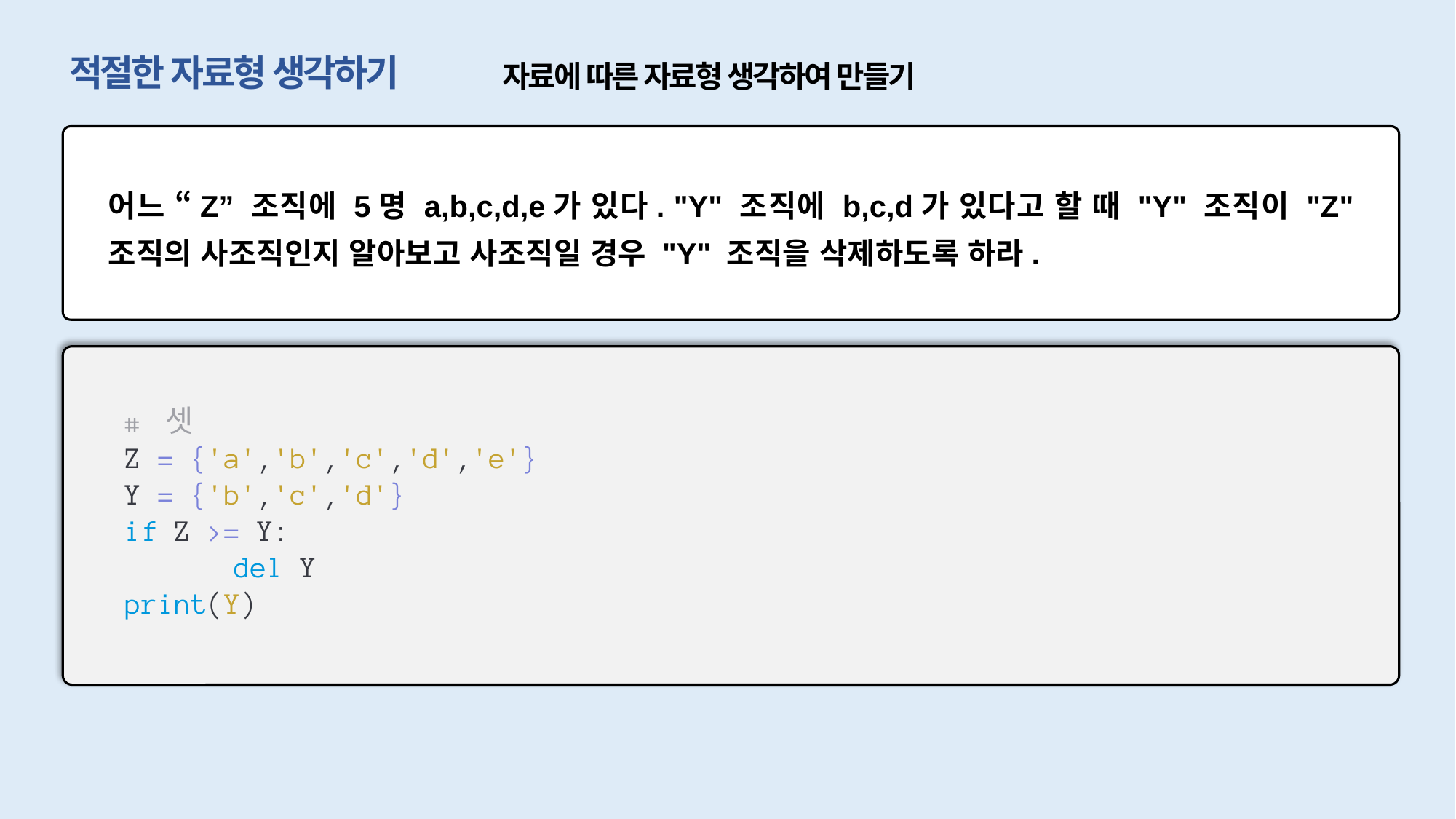

적절한 자료형 생각하기
자료에 따른 자료형 생각하여 만들기
어느 “Z” 조직에 5명 a,b,c,d,e가 있다. "Y" 조직에 b,c,d가 있다고 할 때 "Y" 조직이 "Z" 조직의 사조직인지 알아보고 사조직일 경우 "Y" 조직을 삭제하도록 하라.

# 셋
Z = {'a','b','c','d','e'}
Y = {'b','c','d'}
if Z >= Y:
	del Y
print(Y)